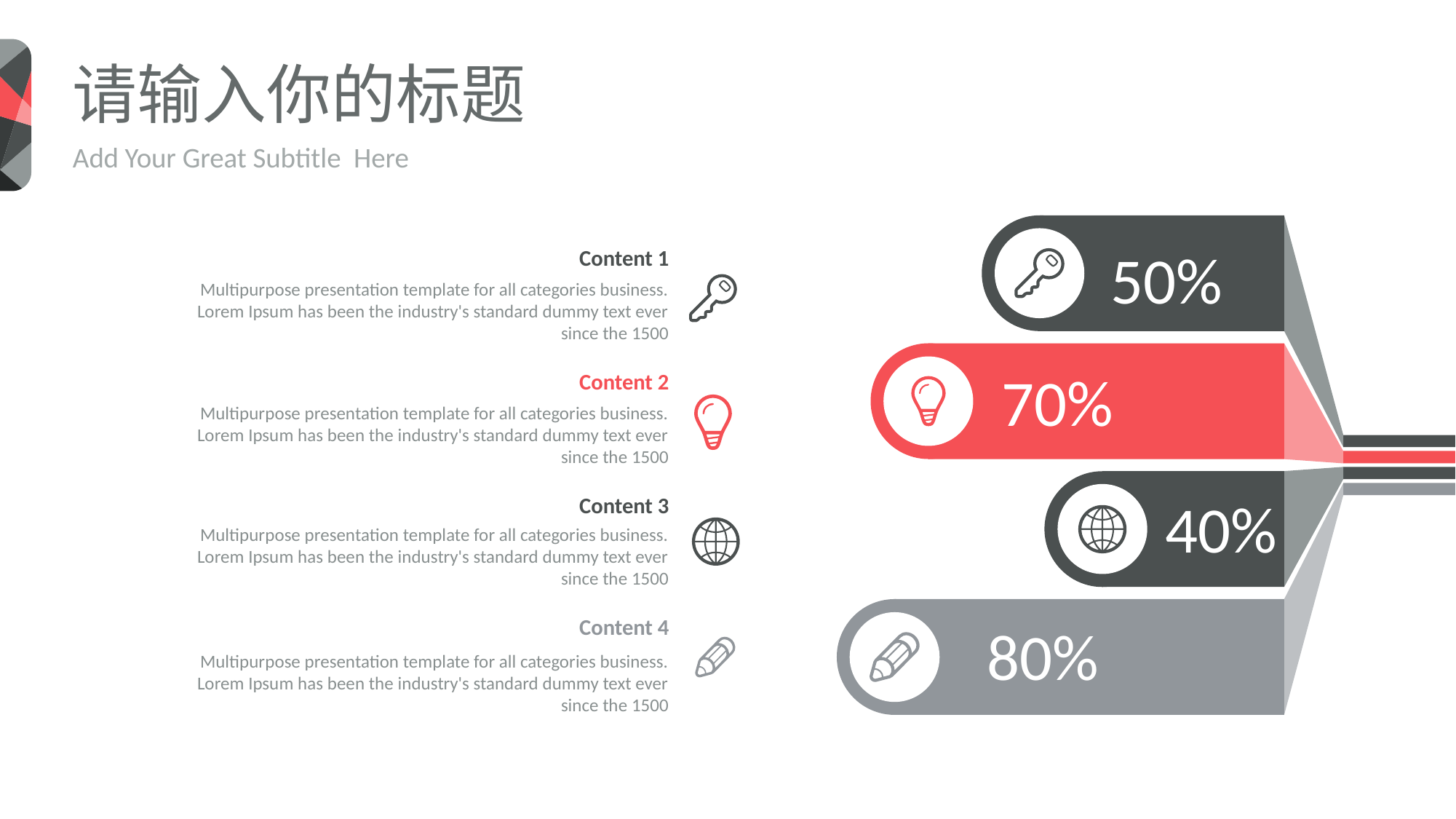

请输入你的标题
Add Your Great Subtitle  Here

50%
Content 1
Multipurpose presentation template for all categories business. Lorem Ipsum has been the industry's standard dummy text ever since the 1500

70%
Content 2
Multipurpose presentation template for all categories business. Lorem Ipsum has been the industry's standard dummy text ever since the 1500

40%

Content 3
Multipurpose presentation template for all categories business. Lorem Ipsum has been the industry's standard dummy text ever since the 1500

Content 4
Multipurpose presentation template for all categories business. Lorem Ipsum has been the industry's standard dummy text ever since the 1500
80%